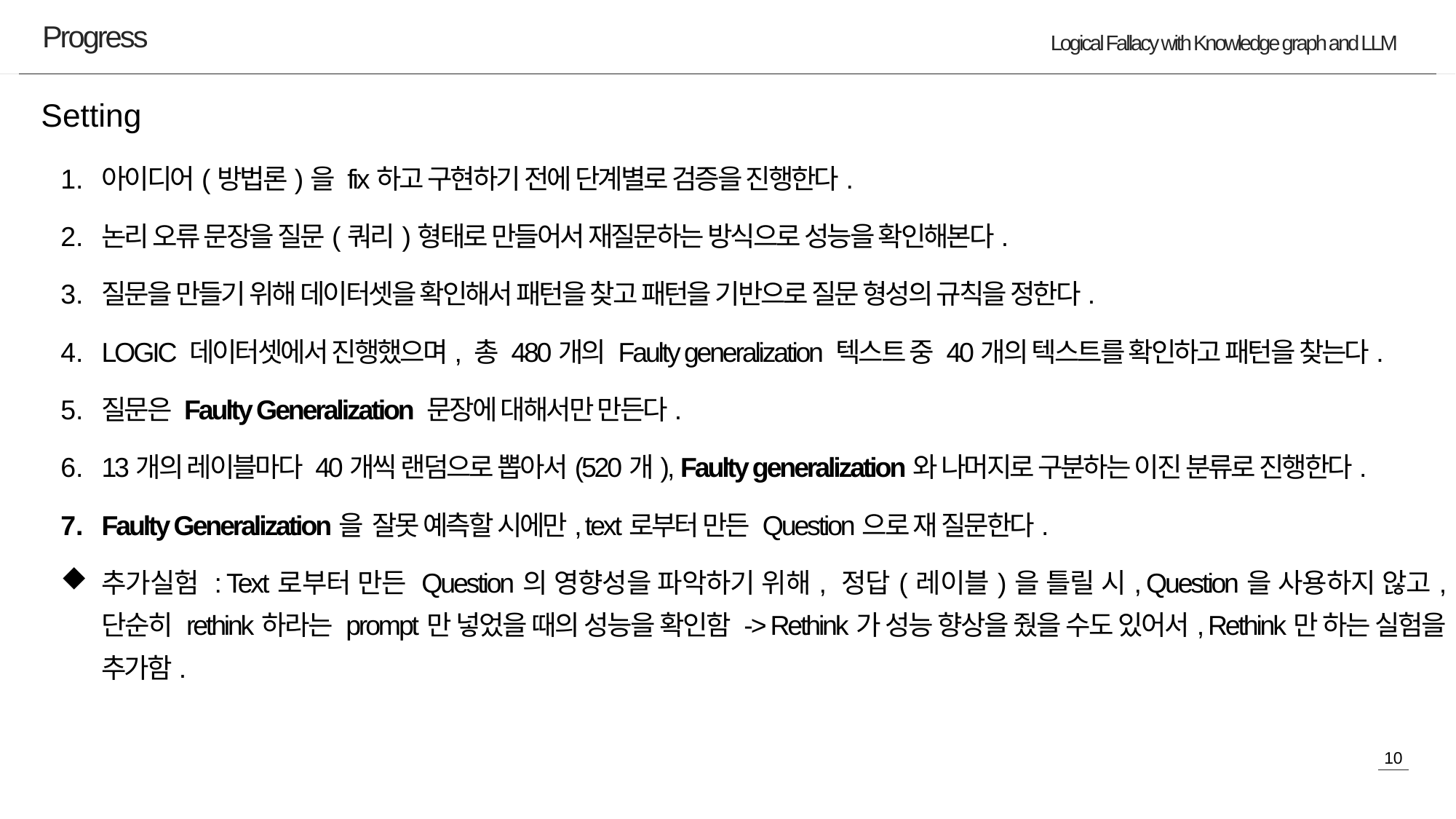

Progress
Setting
아이디어(방법론)을 fix하고 구현하기 전에 단계별로 검증을 진행한다.
논리 오류 문장을 질문(쿼리)형태로 만들어서 재질문하는 방식으로 성능을 확인해본다.
질문을 만들기 위해 데이터셋을 확인해서 패턴을 찾고 패턴을 기반으로 질문 형성의 규칙을 정한다.
LOGIC 데이터셋에서 진행했으며, 총 480개의 Faulty generalization 텍스트 중 40개의 텍스트를 확인하고 패턴을 찾는다.
질문은 Faulty Generalization 문장에 대해서만 만든다.
13개의 레이블마다 40개씩 랜덤으로 뽑아서(520개), Faulty generalization와 나머지로 구분하는 이진 분류로 진행한다.
Faulty Generalization을  잘못 예측할 시에만, text로부터 만든 Question으로 재 질문한다.
추가실험 : Text로부터 만든 Question의 영향성을 파악하기 위해, 정답(레이블)을 틀릴 시, Question을 사용하지 않고, 단순히 rethink하라는 prompt만 넣었을 때의 성능을 확인함 -> Rethink가 성능 향상을 줬을 수도 있어서, Rethink만 하는 실험을 추가함.